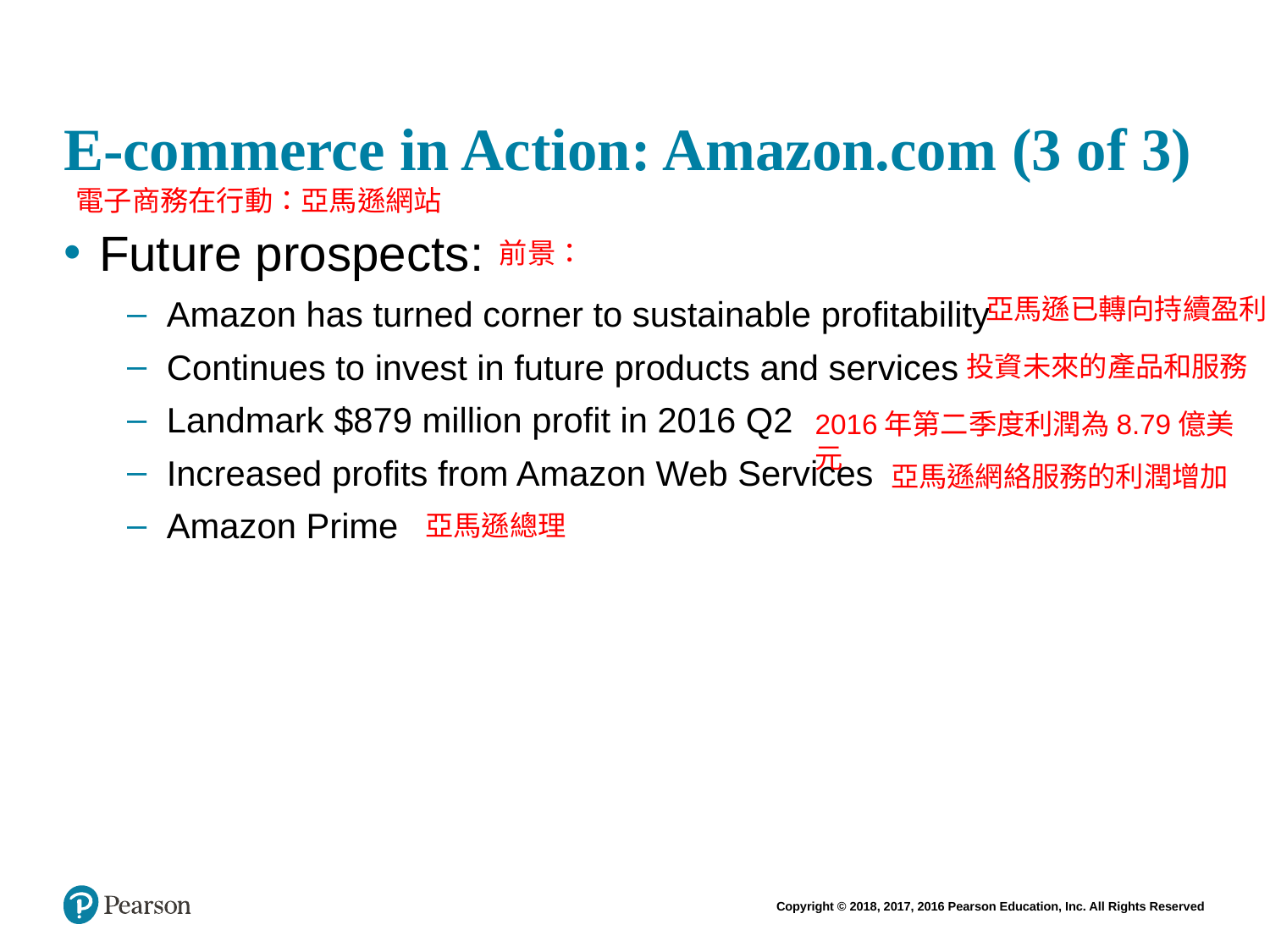

# E-commerce in Action: Amazon.com (3 of 3)
電子商務在行動：亞馬遜網站
Future prospects:
Amazon has turned corner to sustainable profitability
Continues to invest in future products and services
Landmark $879 million profit in 2016 Q2
Increased profits from Amazon Web Services
Amazon Prime
前景：
亞馬遜已轉向持續盈利
投資未來的產品和服務
2016年第二季度利潤為8.79億美元
亞馬遜網絡服務的利潤增加
亞馬遜總理